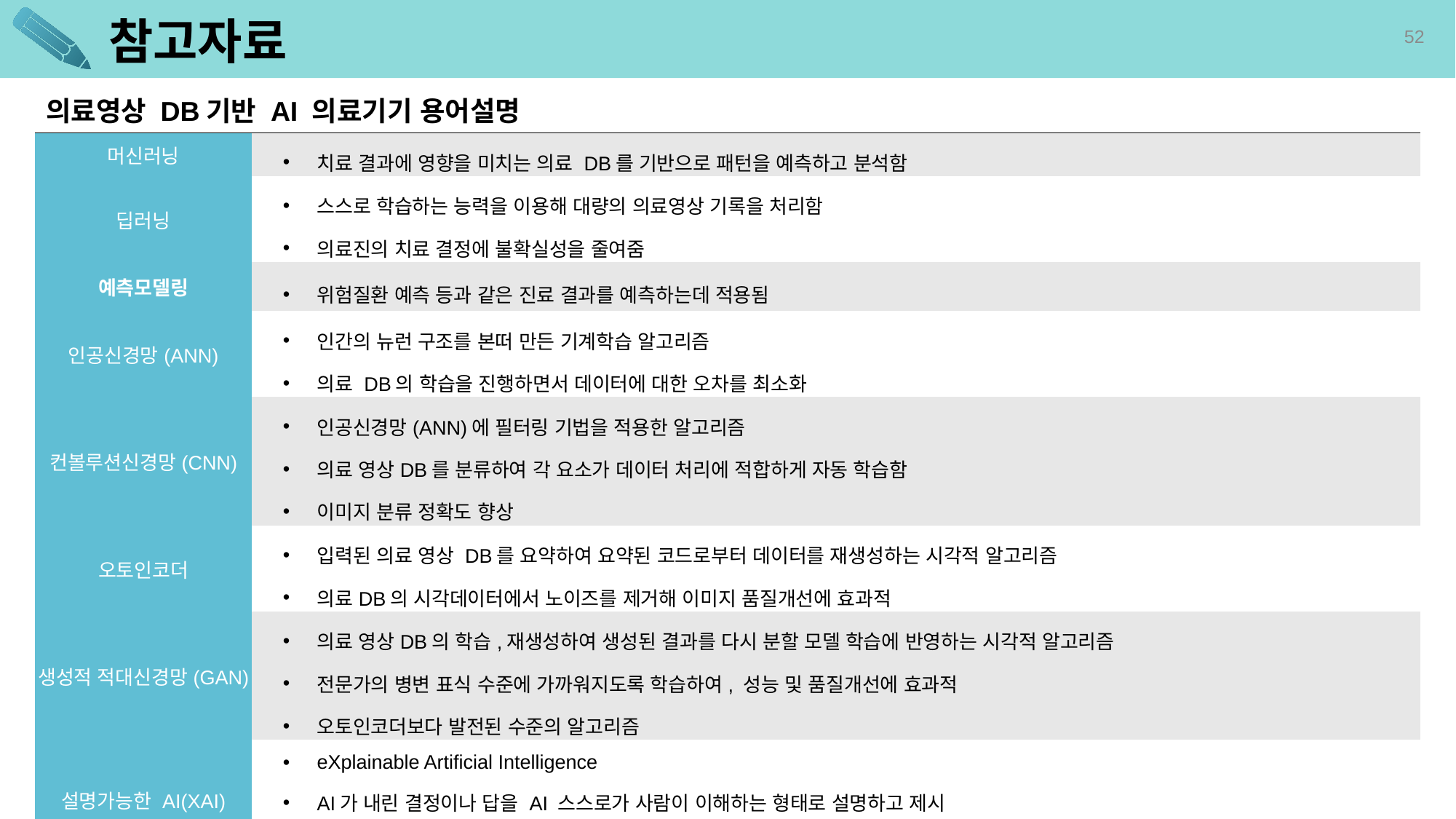

# 참고자료
의료영상 DB기반 AI 의료기기 용어설명
| 머신러닝 | 치료 결과에 영향을 미치는 의료 DB를 기반으로 패턴을 예측하고 분석함 |
| --- | --- |
| 딥러닝 | 스스로 학습하는 능력을 이용해 대량의 의료영상 기록을 처리함 의료진의 치료 결정에 불확실성을 줄여줌 |
| 예측모델링 | 위험질환 예측 등과 같은 진료 결과를 예측하는데 적용됨 |
| 인공신경망(ANN) | 인간의 뉴런 구조를 본떠 만든 기계학습 알고리즘 의료 DB의 학습을 진행하면서 데이터에 대한 오차를 최소화 |
| 컨볼루션신경망(CNN) | 인공신경망(ANN)에 필터링 기법을 적용한 알고리즘 의료 영상DB를 분류하여 각 요소가 데이터 처리에 적합하게 자동 학습함 이미지 분류 정확도 향상 |
| 오토인코더 | 입력된 의료 영상 DB를 요약하여 요약된 코드로부터 데이터를 재생성하는 시각적 알고리즘 의료DB의 시각데이터에서 노이즈를 제거해 이미지 품질개선에 효과적 |
| 생성적 적대신경망(GAN) | 의료 영상DB의 학습,재생성하여 생성된 결과를 다시 분할 모델 학습에 반영하는 시각적 알고리즘 전문가의 병변 표식 수준에 가까워지도록 학습하여, 성능 및 품질개선에 효과적 오토인코더보다 발전된 수준의 알고리즘 |
| 설명가능한 AI(XAI) | eXplainable Artificial Intelligence AI가 내린 결정이나 답을 AI 스스로가 사람이 이해하는 형태로 설명하고 제시 도출된 진단결과에 대한 이해도 향상 |
| 바이오마커(생체지표) | 질병이 진행되는 단계 중 특징적으로 나타나는 형태학,생화학적,분자생물학적 변화를 나타냄 물질의 위해성을 판단하며, 체외진단에 사용됨 |